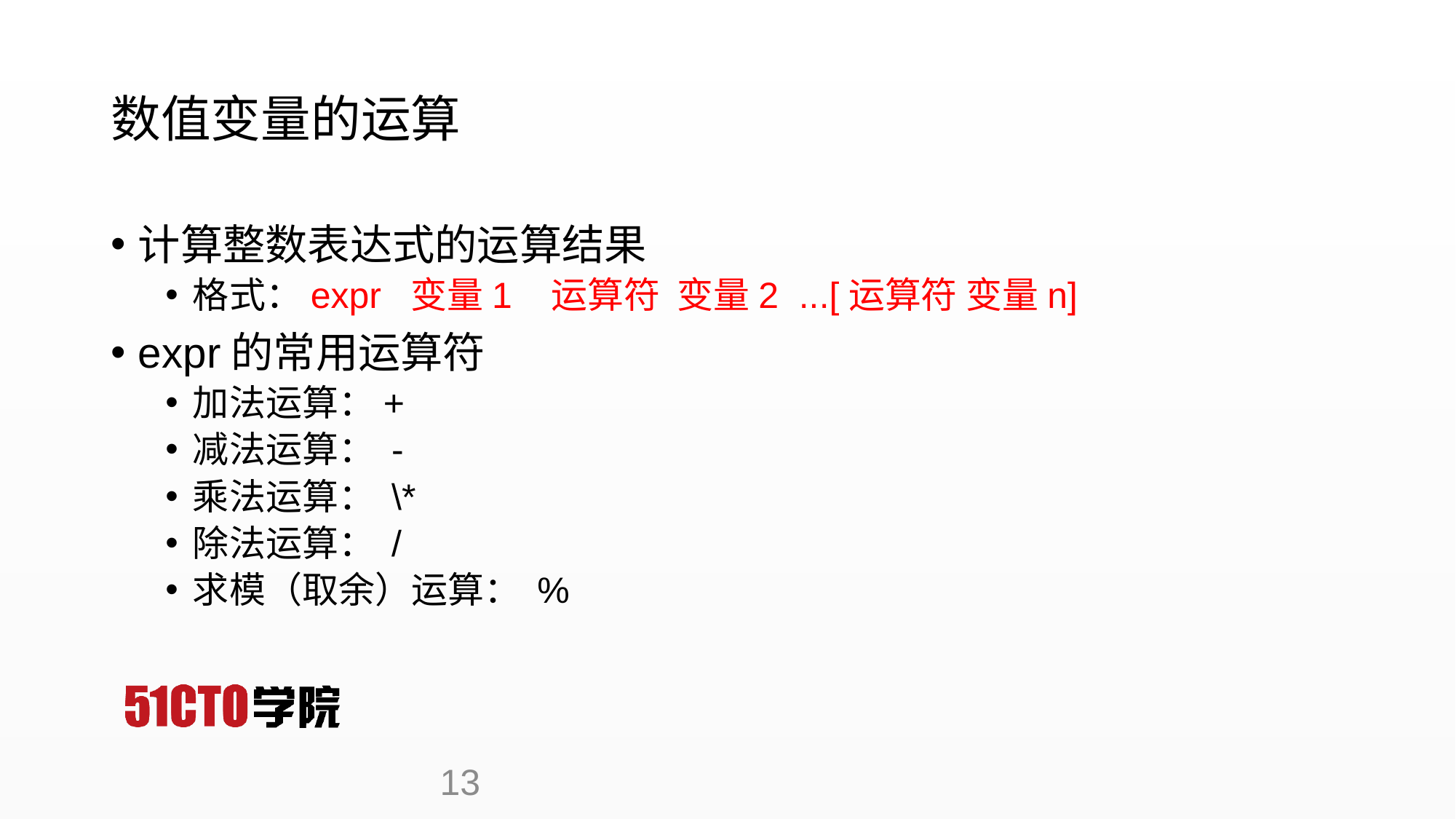

# 数值变量的运算
计算整数表达式的运算结果
格式：expr  变量1   运算符  变量2  ...[运算符 变量n]
expr的常用运算符
加法运算：+
减法运算： -
乘法运算： \*
除法运算： /
求模（取余）运算： %
13